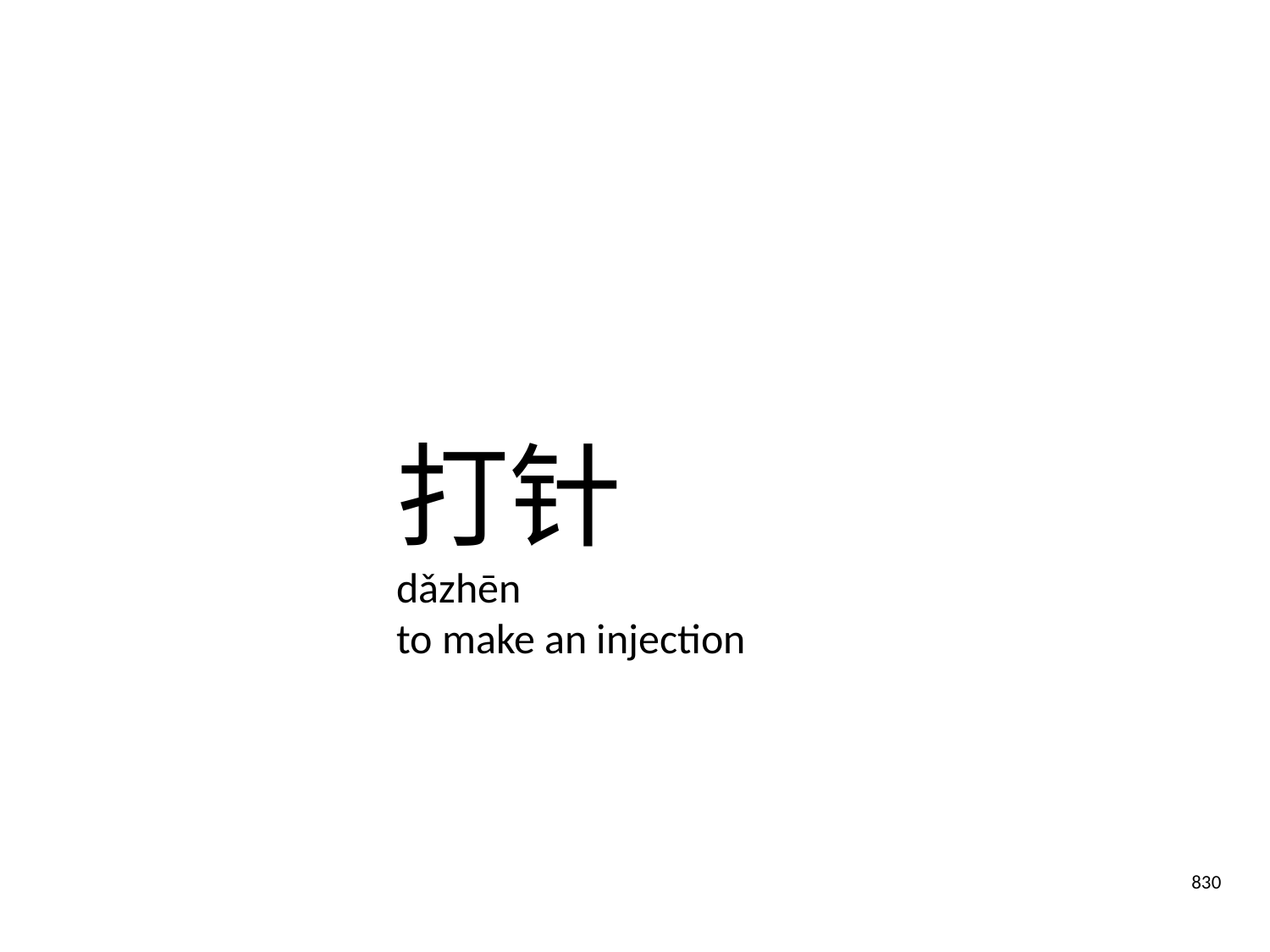

打针
dǎzhēn
to make an injection

830